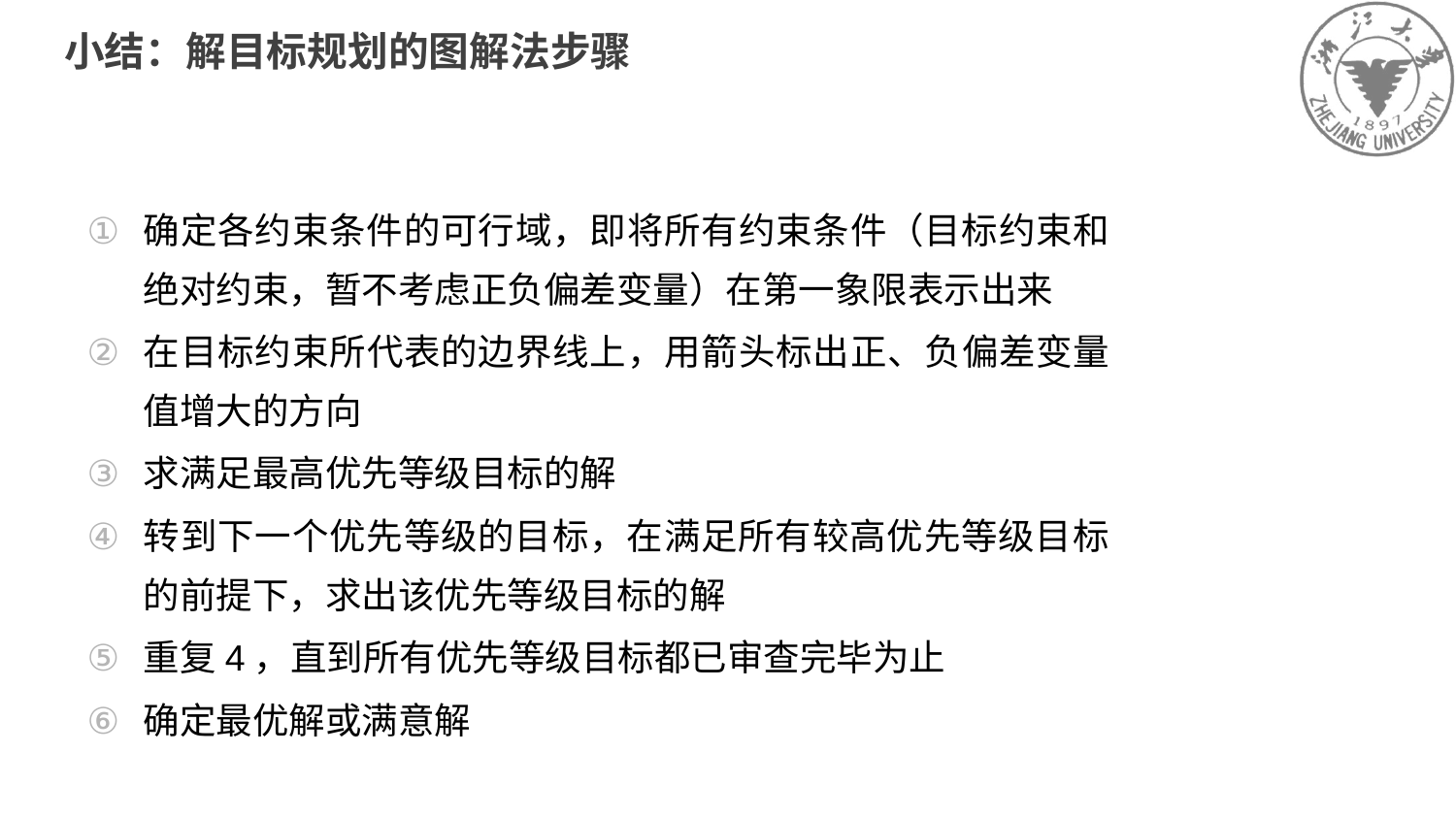

小结：解目标规划的图解法步骤
确定各约束条件的可行域，即将所有约束条件（目标约束和绝对约束，暂不考虑正负偏差变量）在第一象限表示出来
在目标约束所代表的边界线上，用箭头标出正、负偏差变量值增大的方向
求满足最高优先等级目标的解
转到下一个优先等级的目标，在满足所有较高优先等级目标的前提下，求出该优先等级目标的解
重复4，直到所有优先等级目标都已审查完毕为止
确定最优解或满意解